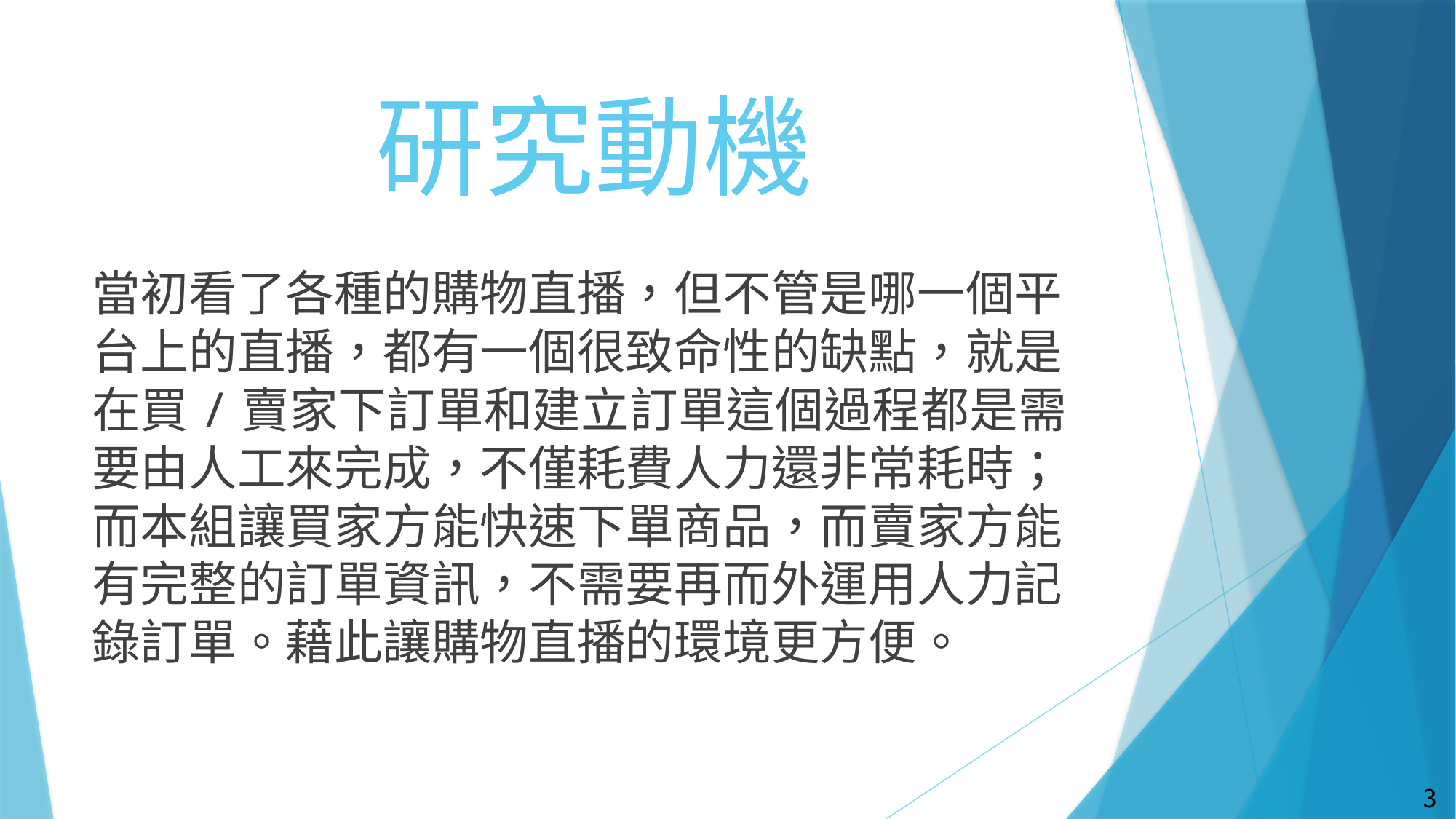

# 研究動機
當初看了各種的購物直播，但不管是哪一個平台上的直播，都有一個很致命性的缺點，就是在買/賣家下訂單和建立訂單這個過程都是需要由人工來完成，不僅耗費人力還非常耗時；而本組讓買家方能快速下單商品，而賣家方能有完整的訂單資訊，不需要再而外運用人力記錄訂單。藉此讓購物直播的環境更方便。
3